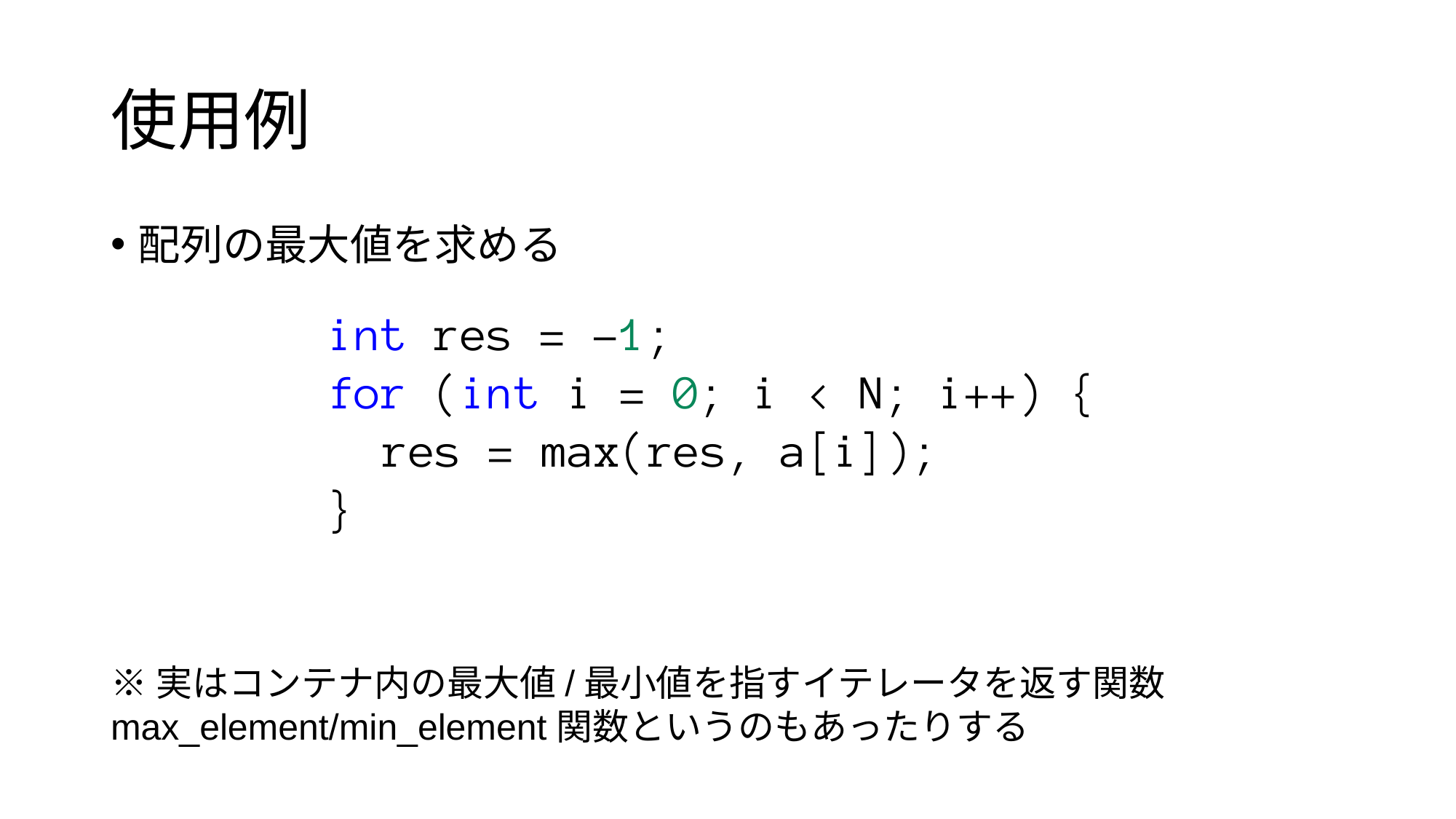

# 使用例
配列の最大値を求める
int res = -1;
for (int i = 0; i < N; i++) {
res = max(res, a[i]);
}
※実はコンテナ内の最大値/最小値を指すイテレータを返す関数max_element/min_element関数というのもあったりする